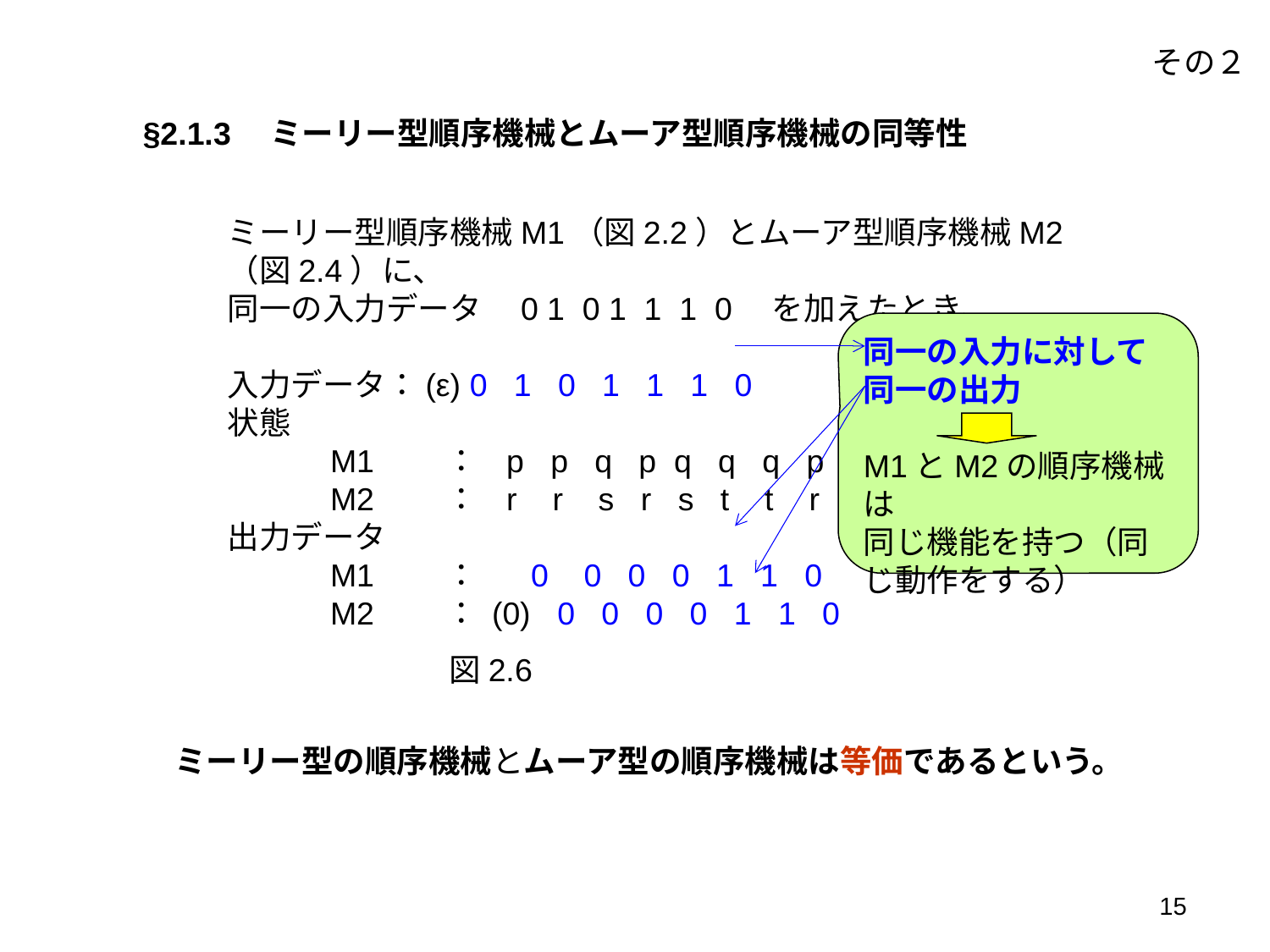

その２
§2.1.3　ミーリー型順序機械とムーア型順序機械の同等性
ミーリー型順序機械M1（図2.2）とムーア型順序機械M2（図2.4）に、
同一の入力データ　0 1  0 1  1  1  0　を加えたとき、

入力データ：(ε) 0   1   0   1   1   1   0
状態
　　　M1　　：   p   p   q   p  q   q   q   p
　　　M2　　：   r    r    s   r   s   t    t    r
出力データ
　　　M1　　：　  0    0   0   0   1   1   0
　　　M2　　： (0)   0   0   0   0   1   1   0

同一の入力に対して
同一の出力

M1とM2の順序機械は
同じ機能を持つ（同じ動作をする）

図2.6
ミーリー型の順序機械とムーア型の順序機械は等価であるという。
15